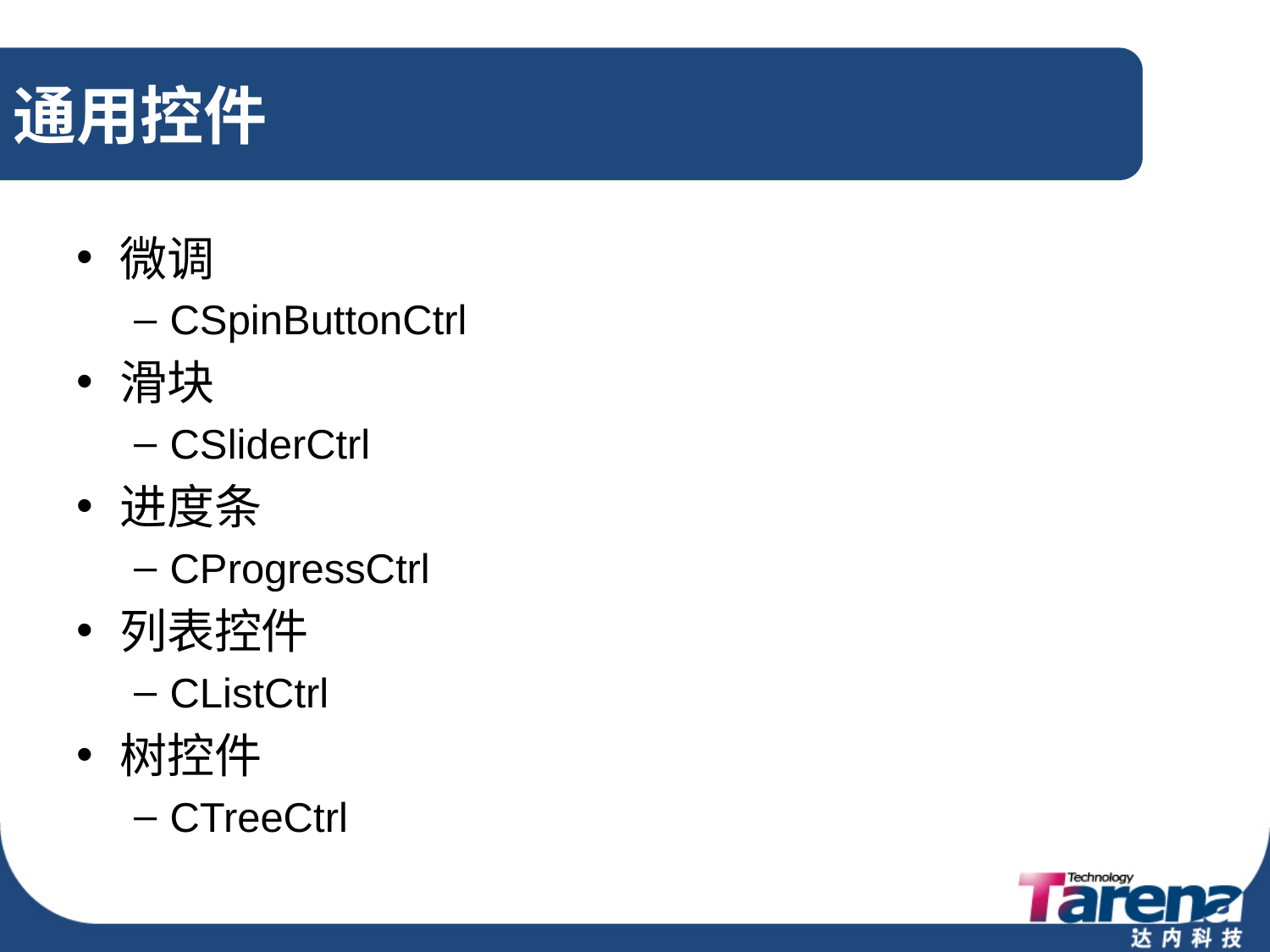

# 通用控件
微调
CSpinButtonCtrl
滑块
CSliderCtrl
进度条
CProgressCtrl
列表控件
CListCtrl
树控件
CTreeCtrl